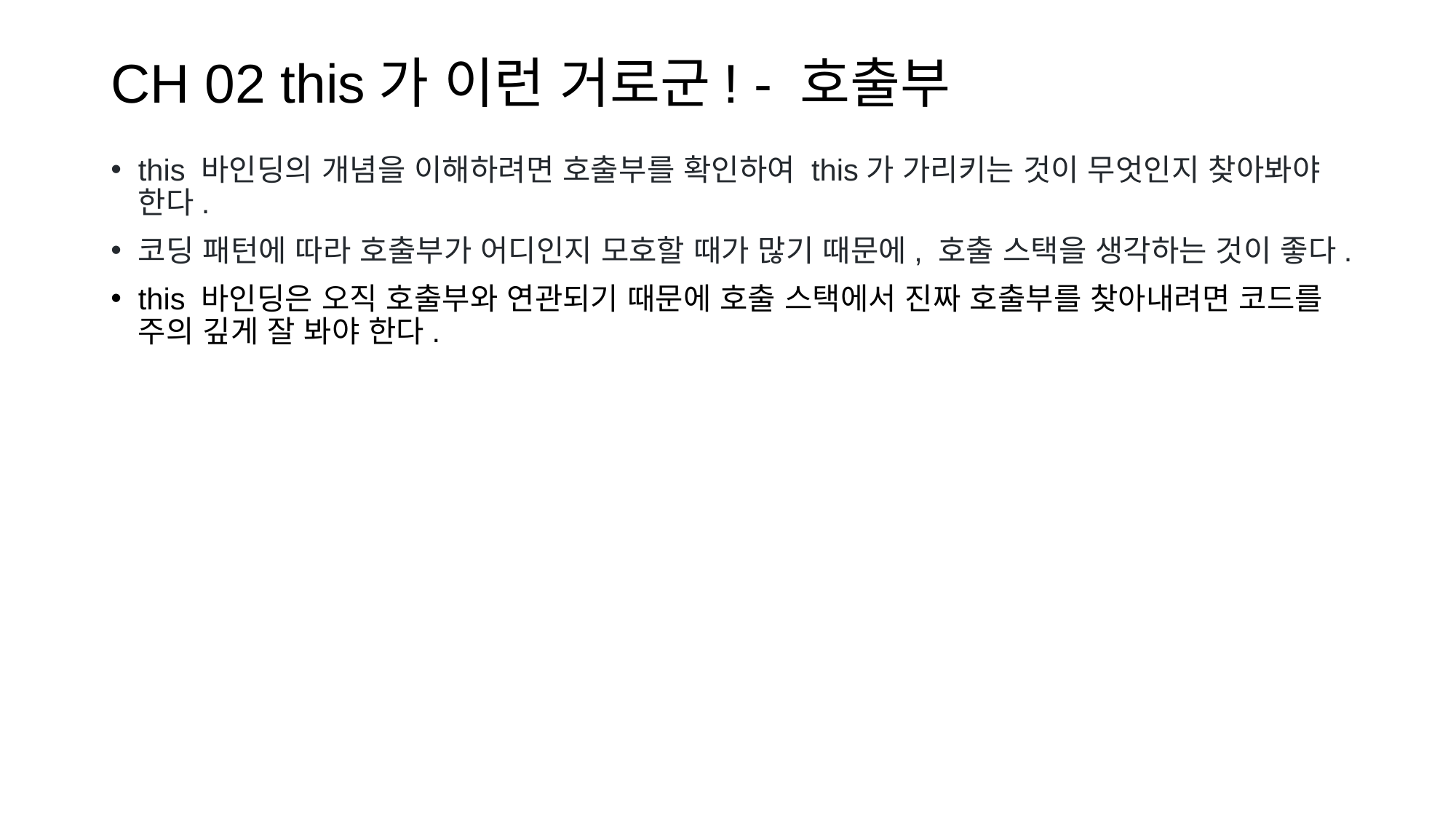

# CH 02 this가 이런 거로군! - 호출부
this 바인딩의 개념을 이해하려면 호출부를 확인하여 this가 가리키는 것이 무엇인지 찾아봐야 한다.
코딩 패턴에 따라 호출부가 어디인지 모호할 때가 많기 때문에, 호출 스택을 생각하는 것이 좋다.
this 바인딩은 오직 호출부와 연관되기 때문에 호출 스택에서 진짜 호출부를 찾아내려면 코드를 주의 깊게 잘 봐야 한다.